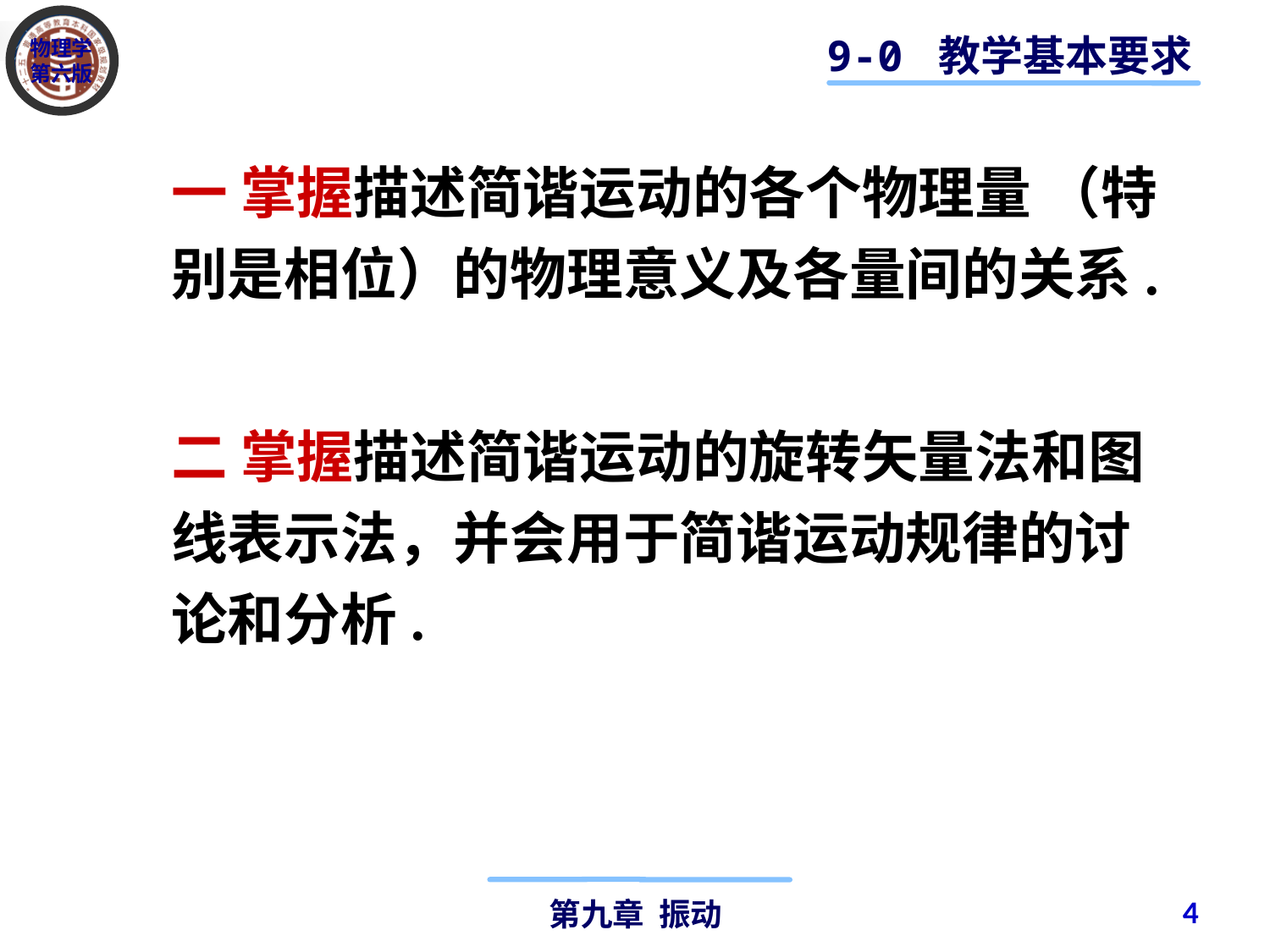

9-0 教学基本要求
一 掌握描述简谐运动的各个物理量 （特别是相位）的物理意义及各量间的关系.
二 掌握描述简谐运动的旋转矢量法和图线表示法，并会用于简谐运动规律的讨论和分析.